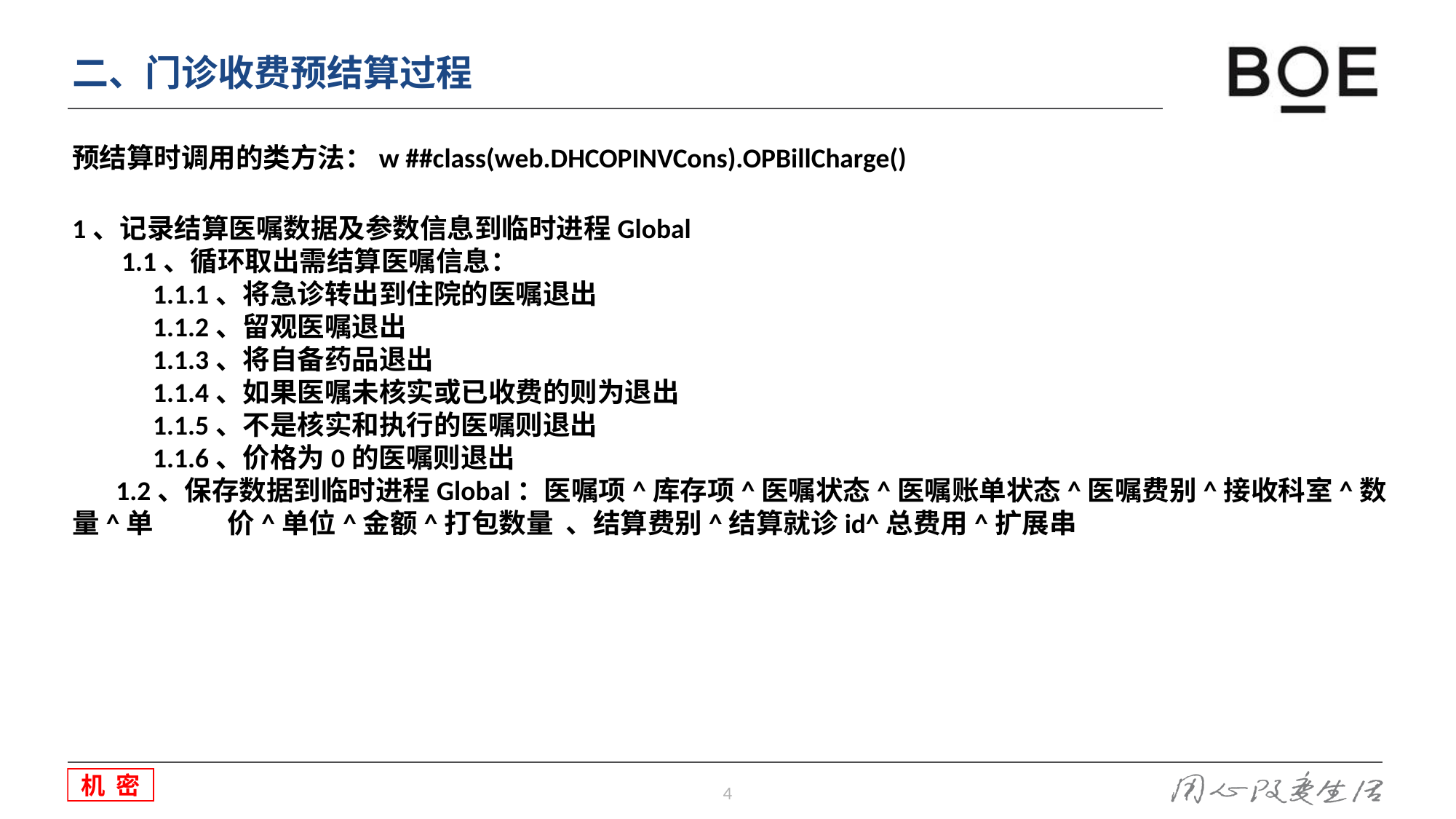

二、门诊收费预结算过程
预结算时调用的类方法：w ##class(web.DHCOPINVCons).OPBillCharge()
1、记录结算医嘱数据及参数信息到临时进程Global  
        1.1、循环取出需结算医嘱信息：
            1.1.1、将急诊转出到住院的医嘱退出  
            1.1.2、留观医嘱退出  
            1.1.3、将自备药品退出  
            1.1.4、如果医嘱未核实或已收费的则为退出  
            1.1.5、不是核实和执行的医嘱则退出  
            1.1.6、价格为0的医嘱则退出   
      1.2、保存数据到临时进程Global：医嘱项^库存项^医嘱状态^医嘱账单状态^医嘱费别^接收科室^数量^单            价^单位^金额^打包数量  、结算费别^结算就诊id^总费用^扩展串
4